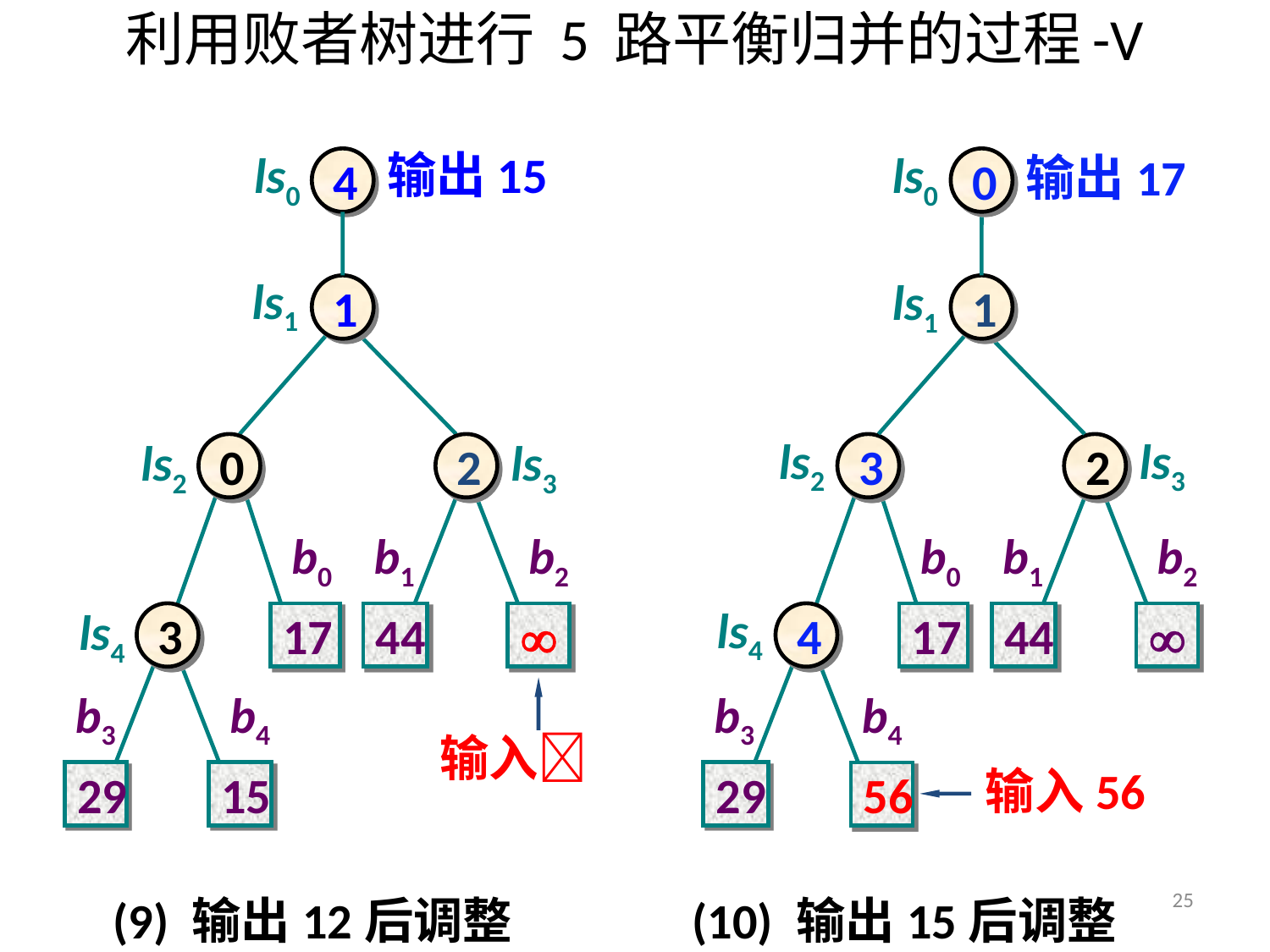

利用败者树进行 5 路平衡归并的过程-V
ls0
输出15
ls0
输出17
4
0

ls1
ls1
1
1

ls2
ls3
ls2
ls3
0
2
3
2

b0
b1
b2
b0
b1
b2
ls4
ls4
3
17
44
∞
4
17
44
∞

b3
b4

b3
b4
输入∞
输入56
29
15
29
56

25
(9) 输出12后调整               (10) 输出15后调整